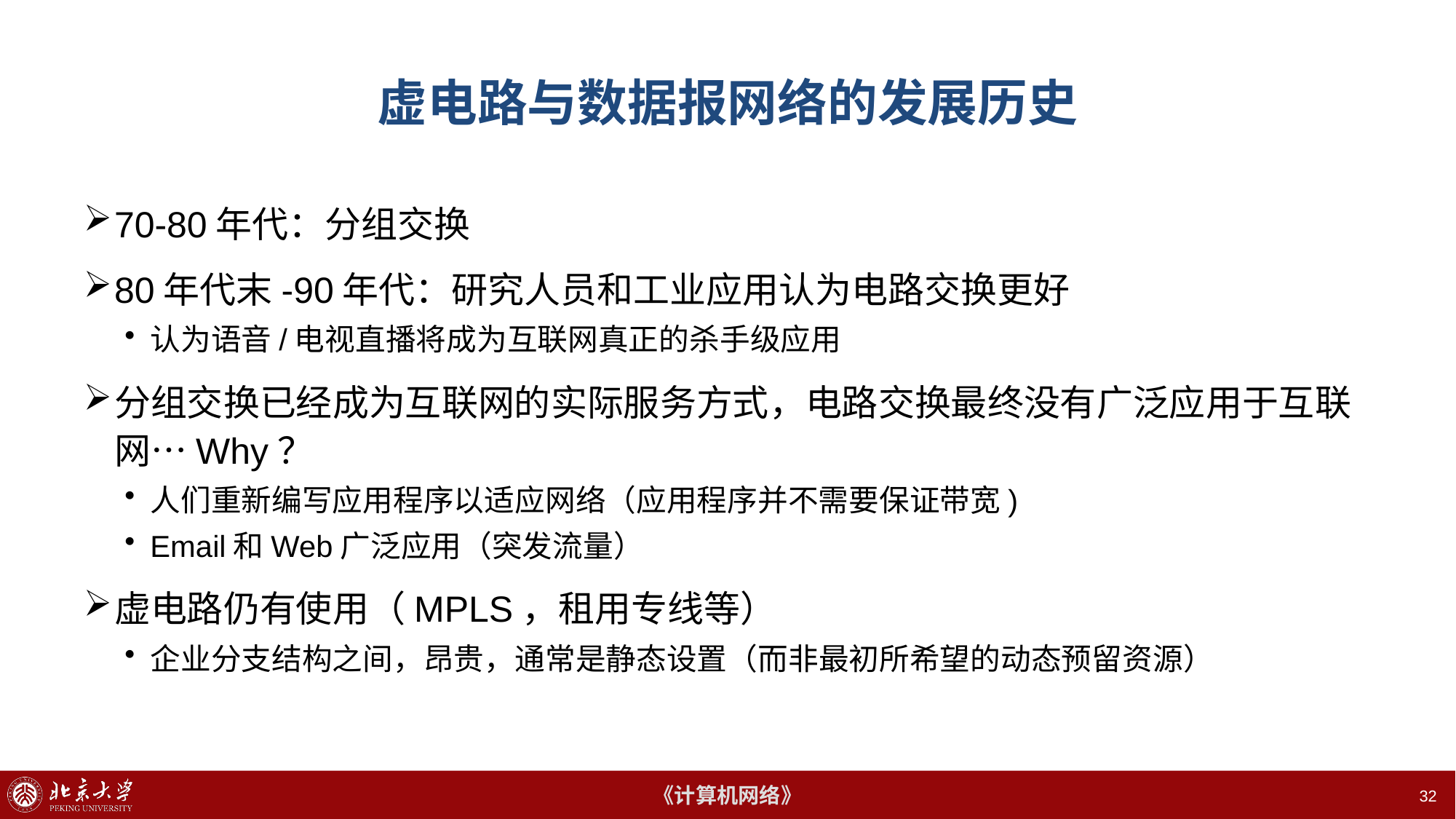

# 虚电路与数据报网络的发展历史
70-80年代：分组交换
80年代末-90年代：研究人员和工业应用认为电路交换更好
认为语音/电视直播将成为互联网真正的杀手级应用
分组交换已经成为互联网的实际服务方式，电路交换最终没有广泛应用于互联网…Why？
人们重新编写应用程序以适应网络（应用程序并不需要保证带宽)
Email和Web广泛应用（突发流量）
虚电路仍有使用（MPLS，租用专线等）
企业分支结构之间，昂贵，通常是静态设置（而非最初所希望的动态预留资源）
32